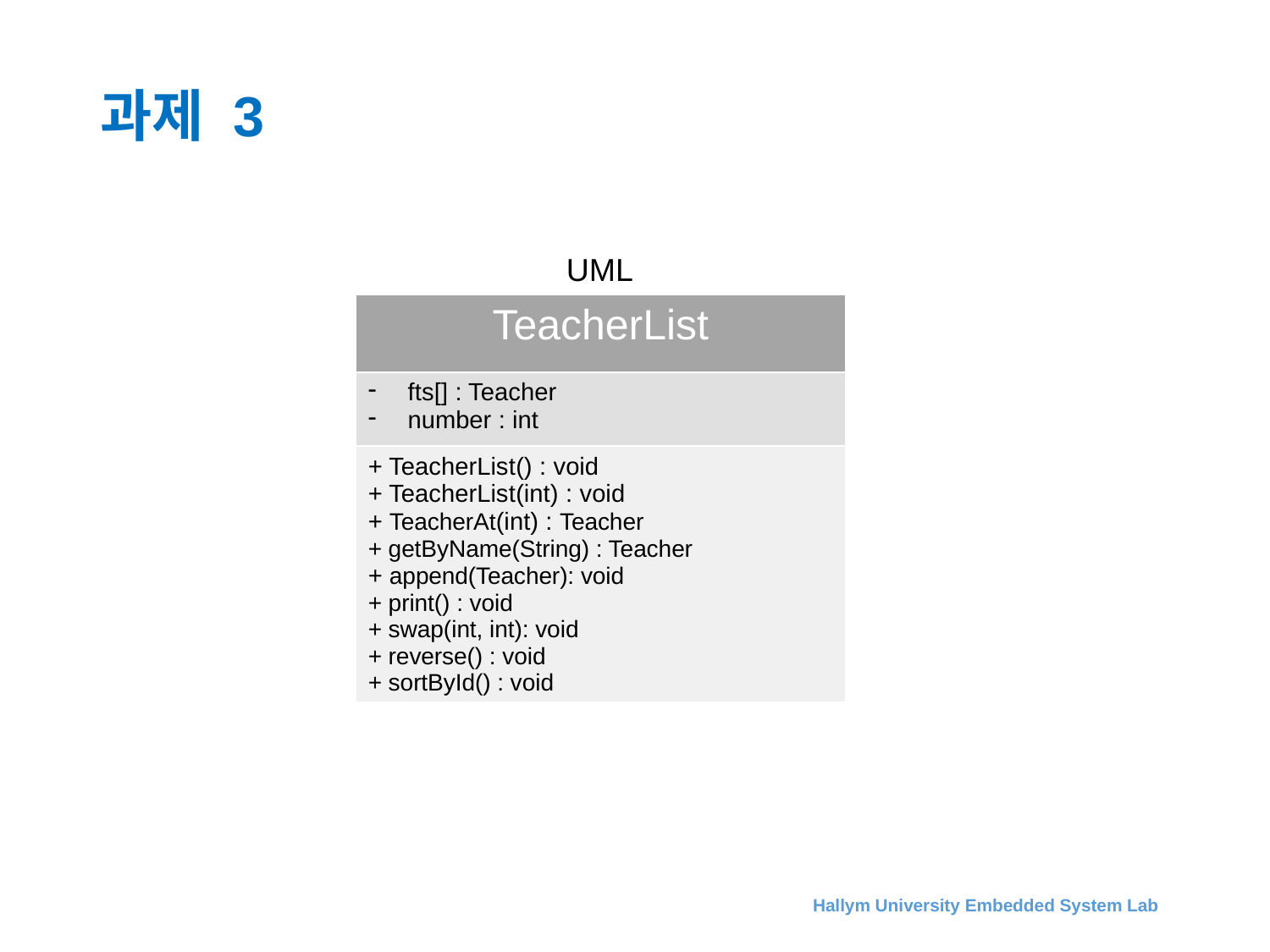

# 과제 3

UML
| TeacherList |
| --- |
| fts[] : Teacher number : int |
| + TeacherList() : void + TeacherList(int) : void + TeacherAt(int) : Teacher + getByName(String) : Teacher + append(Teacher): void + print() : void + swap(int, int): void + reverse() : void + sortById() : void |
Hallym University Embedded System Lab